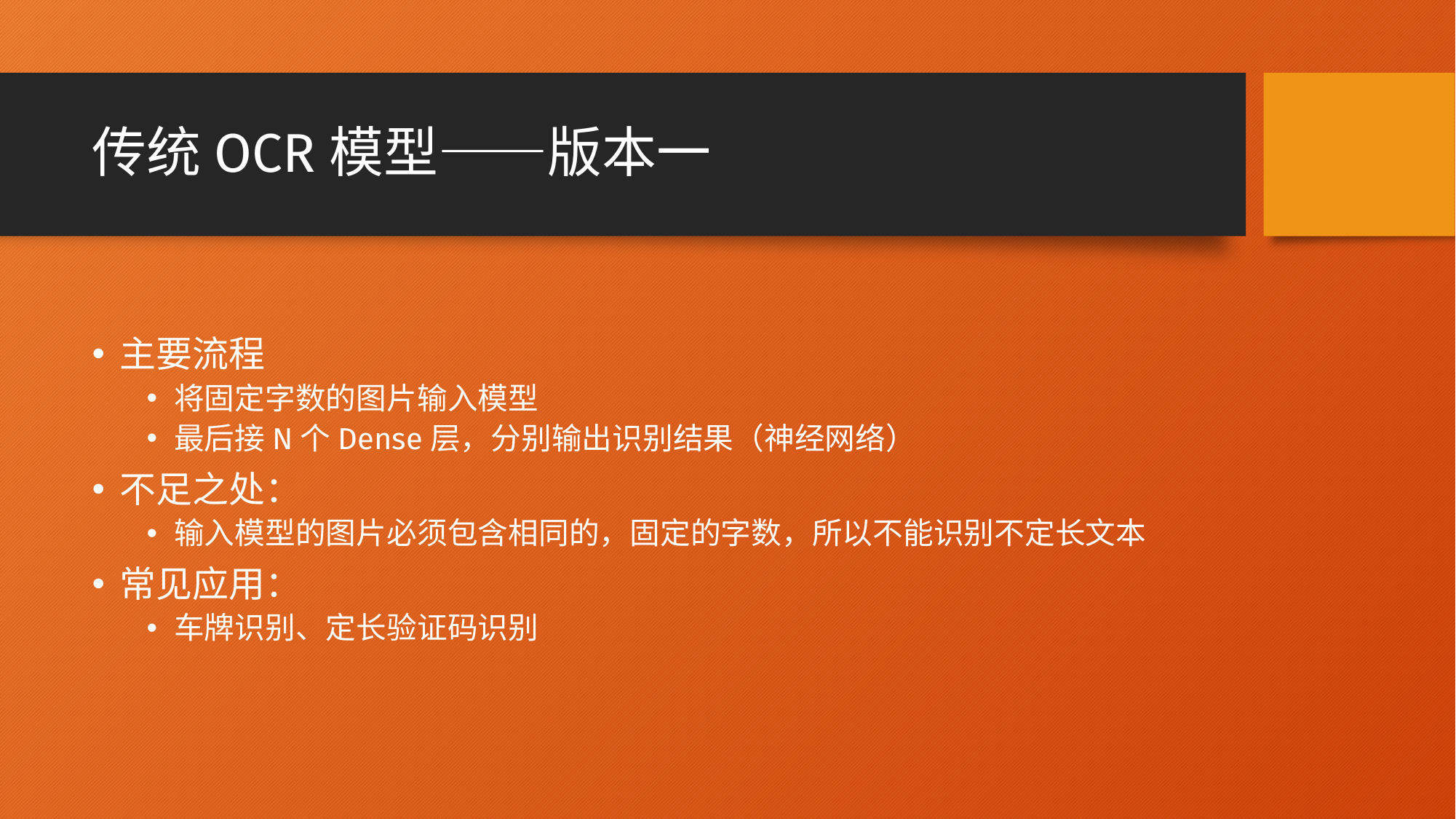

# 传统OCR模型——版本一

主要流程
将固定字数的图片输入模型
最后接N个Dense层，分别输出识别结果（神经网络）
不足之处：
输入模型的图片必须包含相同的，固定的字数，所以不能识别不定长文本
常见应用：
车牌识别、定长验证码识别